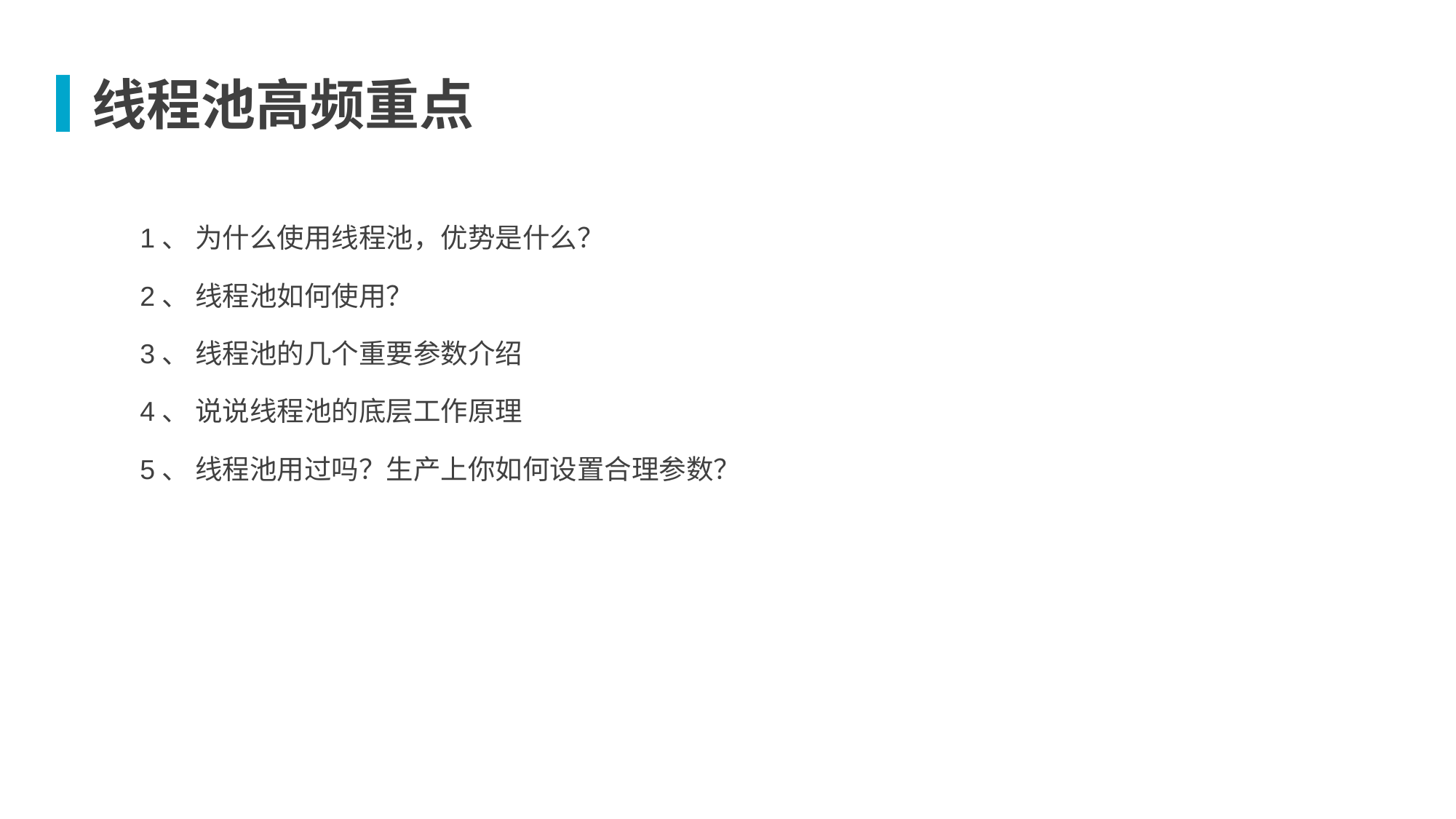

线程池高频重点

1、 为什么使用线程池，优势是什么？
2、 线程池如何使用？
3、 线程池的几个重要参数介绍
4、 说说线程池的底层工作原理
5、 线程池用过吗？生产上你如何设置合理参数？